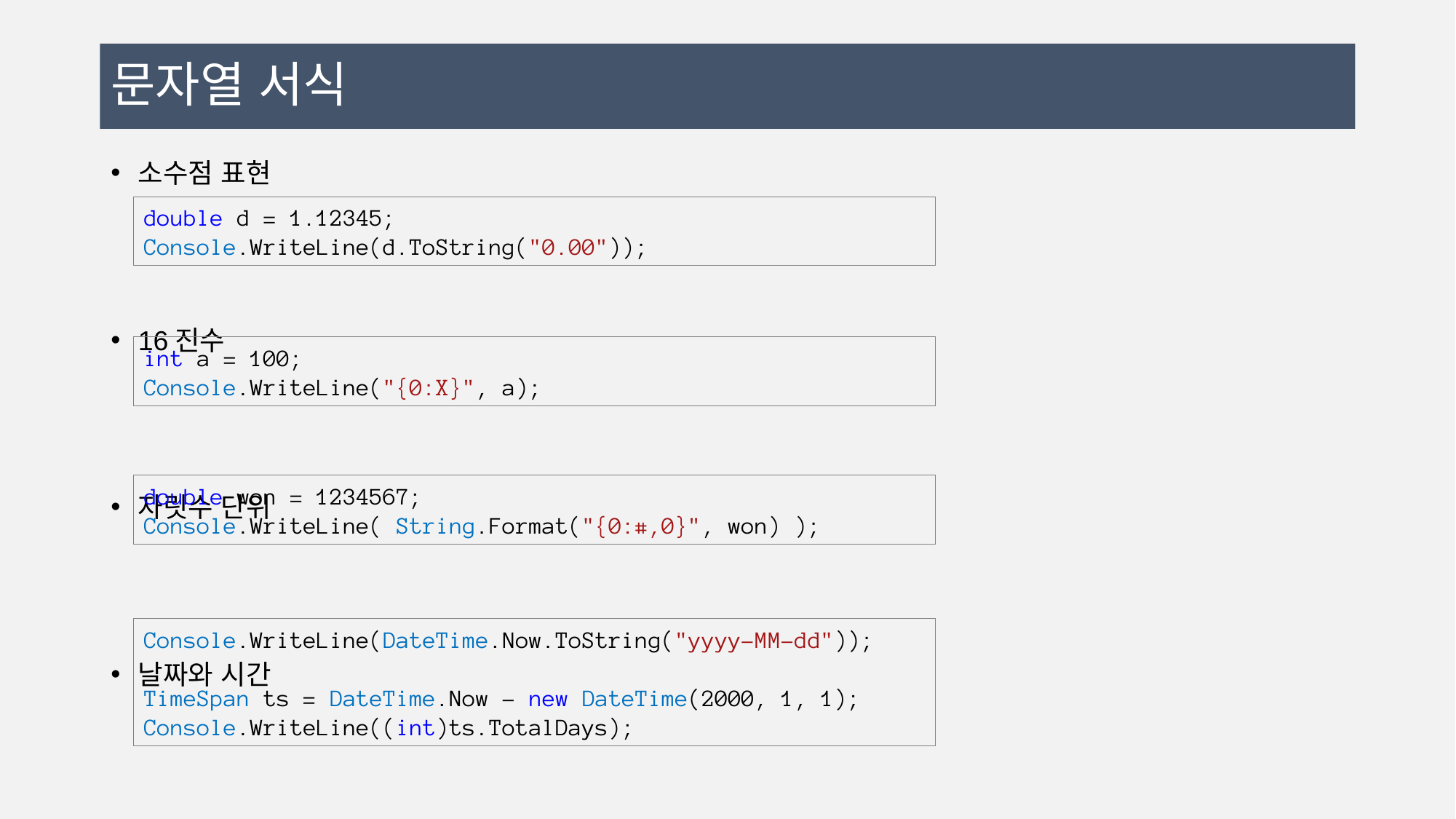

# 문자열 서식
소수점 표현

16진수

자릿수 단위

날짜와 시간
double d = 1.12345;
Console.WriteLine(d.ToString("0.00"));
int a = 100;
Console.WriteLine("{0:X}", a);
double won = 1234567;
Console.WriteLine( String.Format("{0:#,0}", won) );
Console.WriteLine(DateTime.Now.ToString("yyyy-MM-dd"));

TimeSpan ts = DateTime.Now - new DateTime(2000, 1, 1);
Console.WriteLine((int)ts.TotalDays);